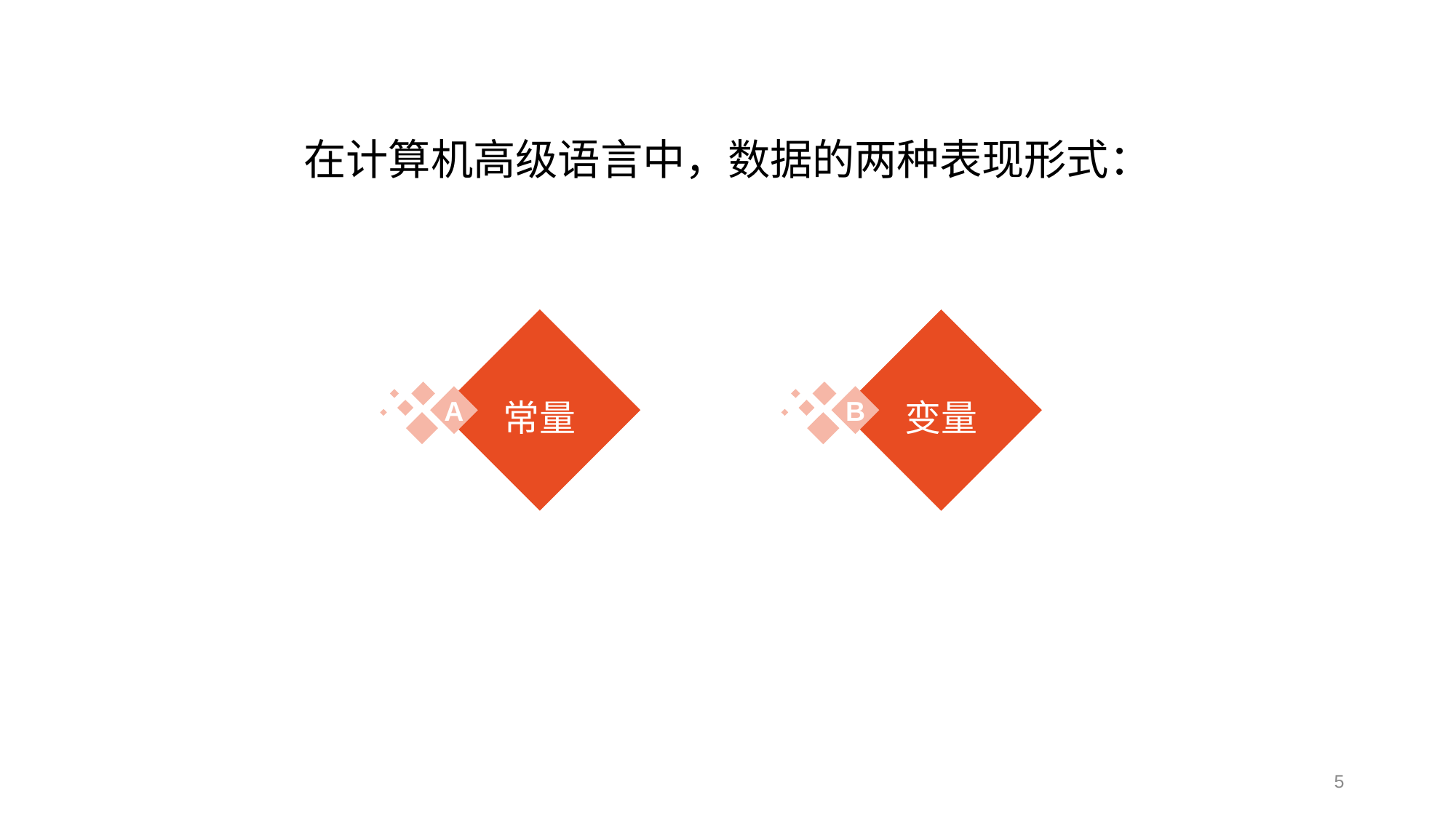

# 在计算机高级语言中，数据的两种表现形式：
常量
变量

A
B

5